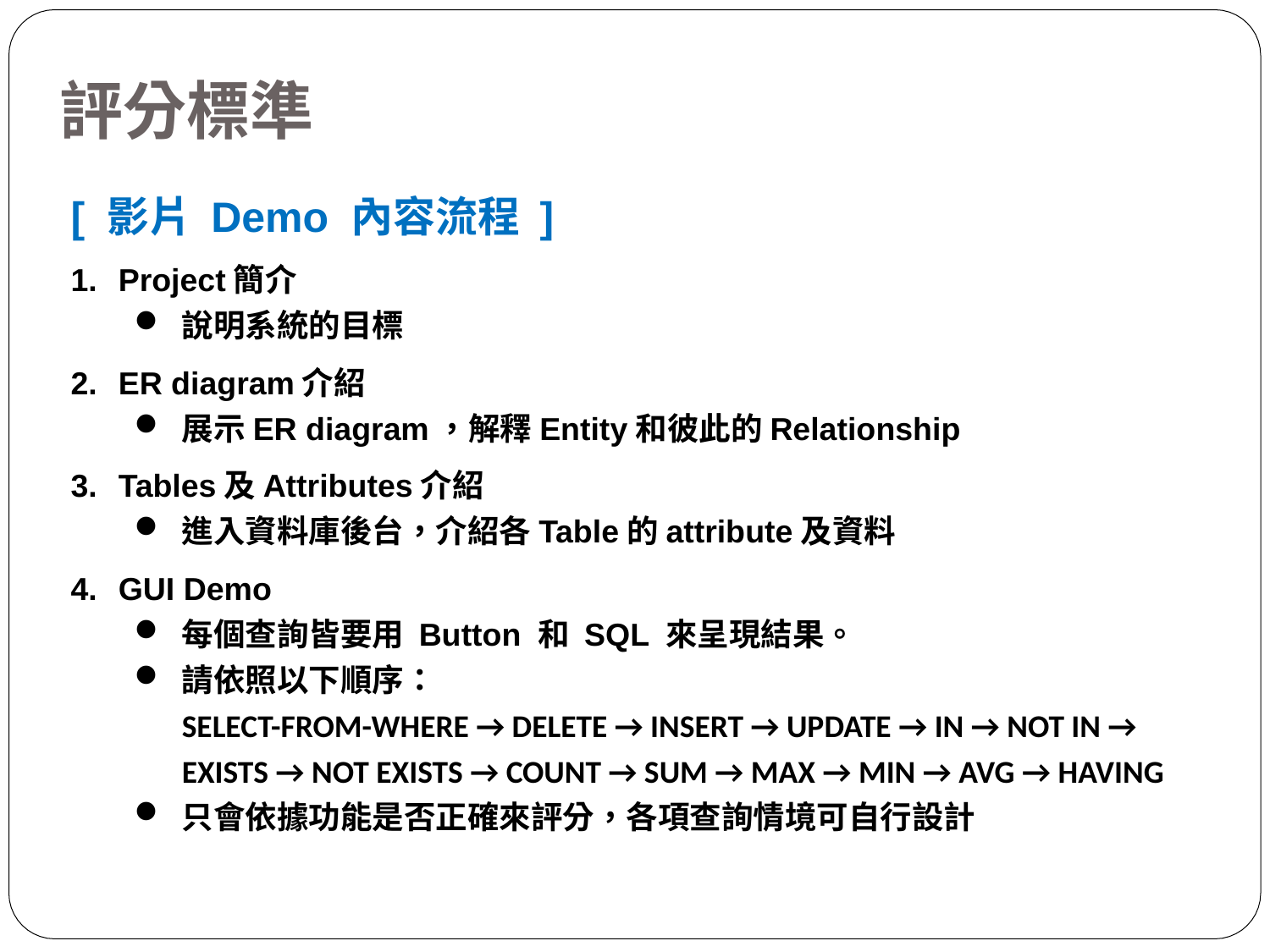

# 評分標準
[ 影片 Demo 內容流程 ]
Project簡介
說明系統的目標
ER diagram介紹
展示ER diagram，解釋Entity和彼此的Relationship
Tables及Attributes介紹
進入資料庫後台，介紹各Table的attribute及資料
GUI Demo
每個查詢皆要用 Button 和 SQL 來呈現結果。
請依照以下順序：
SELECT-FROM-WHERE → DELETE → INSERT → UPDATE → IN → NOT IN → EXISTS → NOT EXISTS → COUNT → SUM → MAX → MIN → AVG → HAVING
只會依據功能是否正確來評分，各項查詢情境可自行設計